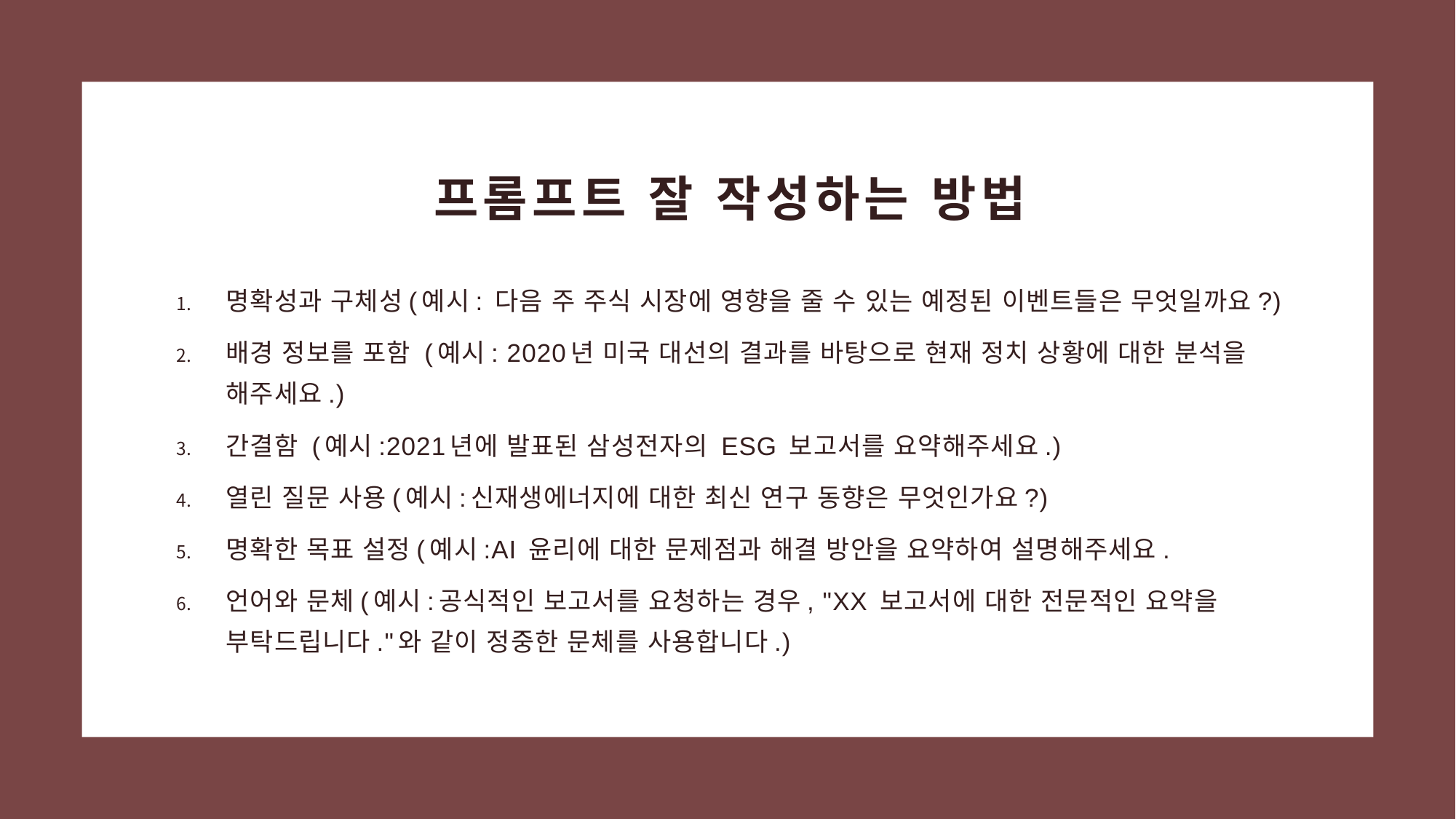

# 프롬프트 잘 작성하는 방법
명확성과 구체성(예시: 다음 주 주식 시장에 영향을 줄 수 있는 예정된 이벤트들은 무엇일까요?)
배경 정보를 포함 (예시: 2020년 미국 대선의 결과를 바탕으로 현재 정치 상황에 대한 분석을 해주세요.)
간결함 (예시:2021년에 발표된 삼성전자의 ESG 보고서를 요약해주세요.)
열린 질문 사용(예시:신재생에너지에 대한 최신 연구 동향은 무엇인가요?)
명확한 목표 설정(예시:AI 윤리에 대한 문제점과 해결 방안을 요약하여 설명해주세요.
언어와 문체(예시:공식적인 보고서를 요청하는 경우, "XX 보고서에 대한 전문적인 요약을 부탁드립니다."와 같이 정중한 문체를 사용합니다.)